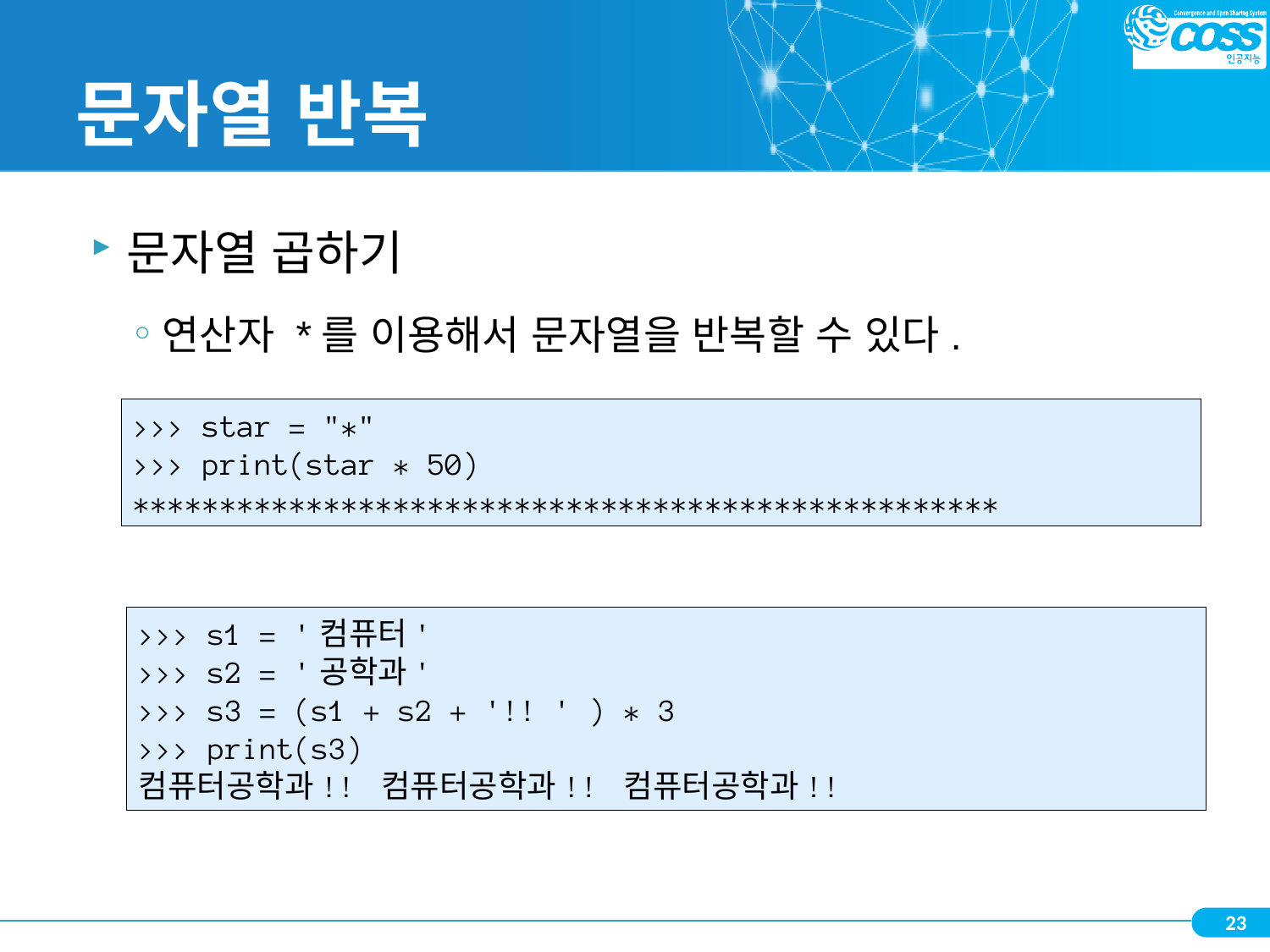

# 문자열 반복
문자열 곱하기
연산자 *를 이용해서 문자열을 반복할 수 있다.
>>> star = "*"
>>> print(star * 50)
**************************************************
>>> s1 = '컴퓨터'
>>> s2 = '공학과'
>>> s3 = (s1 + s2 + '!! ' ) * 3
>>> print(s3)
컴퓨터공학과!! 컴퓨터공학과!! 컴퓨터공학과!!